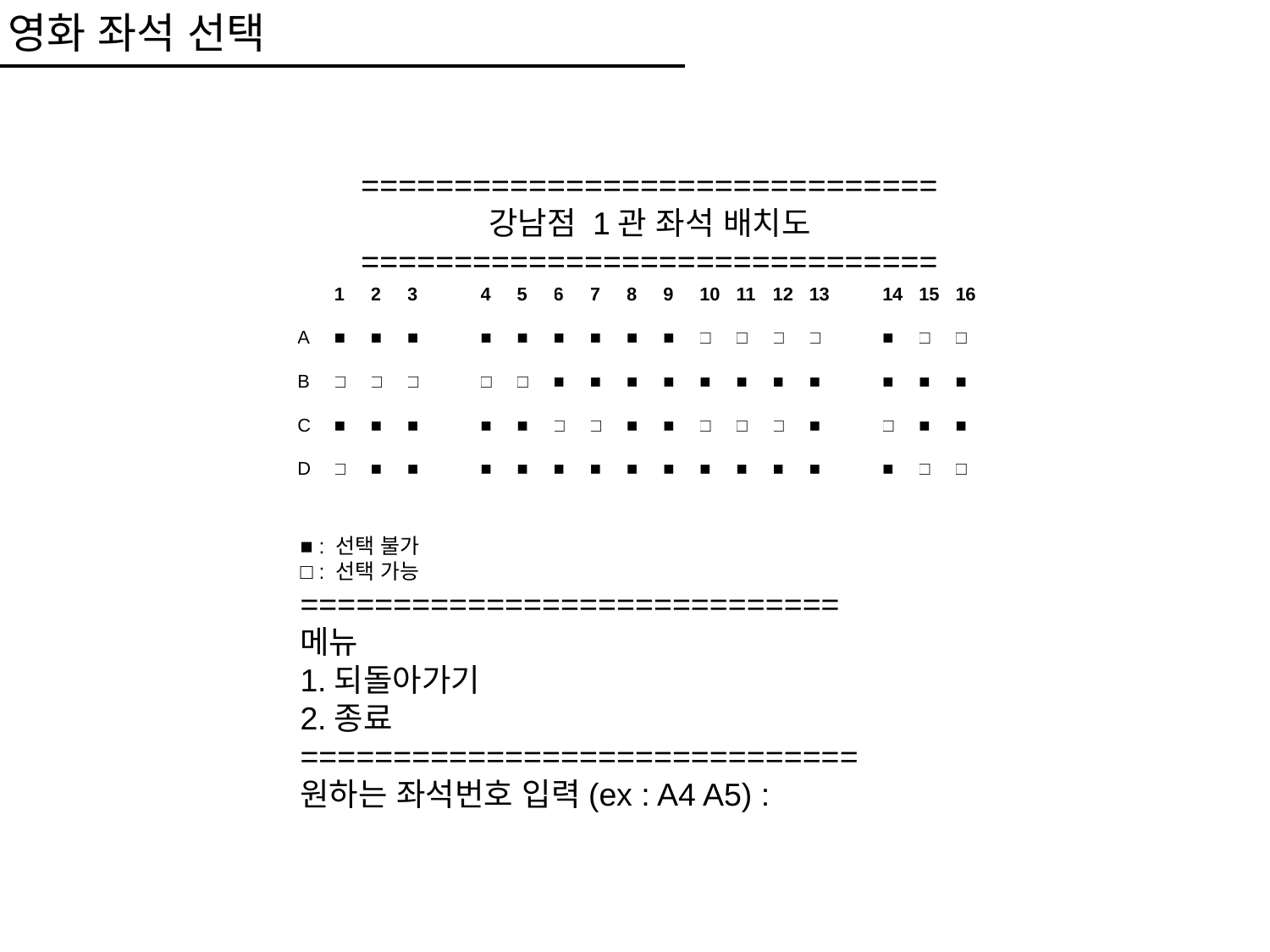

영화 좌석 선택
===============================
강남점 1관 좌석 배치도
===============================

■ : 선택 불가
□ : 선택 가능
=============================
메뉴
1.되돌아가기
2.종료
==============================
원하는 좌석번호 입력(ex : A4 A5) :

|  | 1 | 2 | 3 |  | 4 | 5 | 6 | 7 | 8 | 9 | 10 | 11 | 12 | 13 |  | 14 | 15 | 16 |
| --- | --- | --- | --- | --- | --- | --- | --- | --- | --- | --- | --- | --- | --- | --- | --- | --- | --- | --- |
| A | ■ | ■ | ■ |  | ■ | ■ | ■ | ■ | ■ | ■ | □ | □ | □ | □ |  | ■ | □ | □ |
| B | □ | □ | □ |  | □ | □ | ■ | ■ | ■ | ■ | ■ | ■ | ■ | ■ |  | ■ | ■ | ■ |
| C | ■ | ■ | ■ |  | ■ | ■ | □ | □ | ■ | ■ | □ | □ | □ | ■ |  | □ | ■ | ■ |
| D | □ | ■ | ■ |  | ■ | ■ | ■ | ■ | ■ | ■ | ■ | ■ | ■ | ■ |  | ■ | □ | □ |